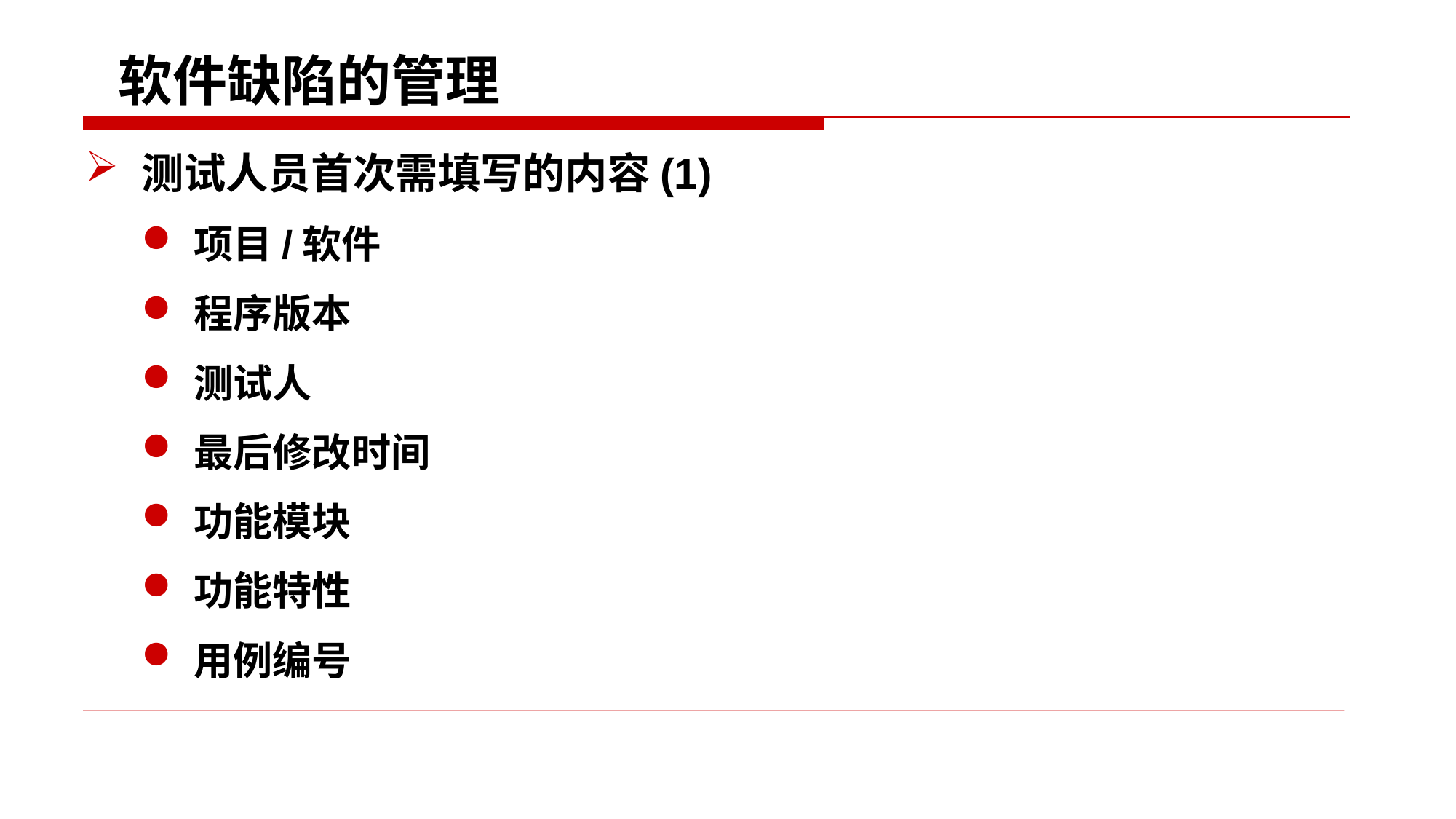

# 软件缺陷的管理
测试人员首次需填写的内容(1)
项目/软件
程序版本
测试人
最后修改时间
功能模块
功能特性
用例编号